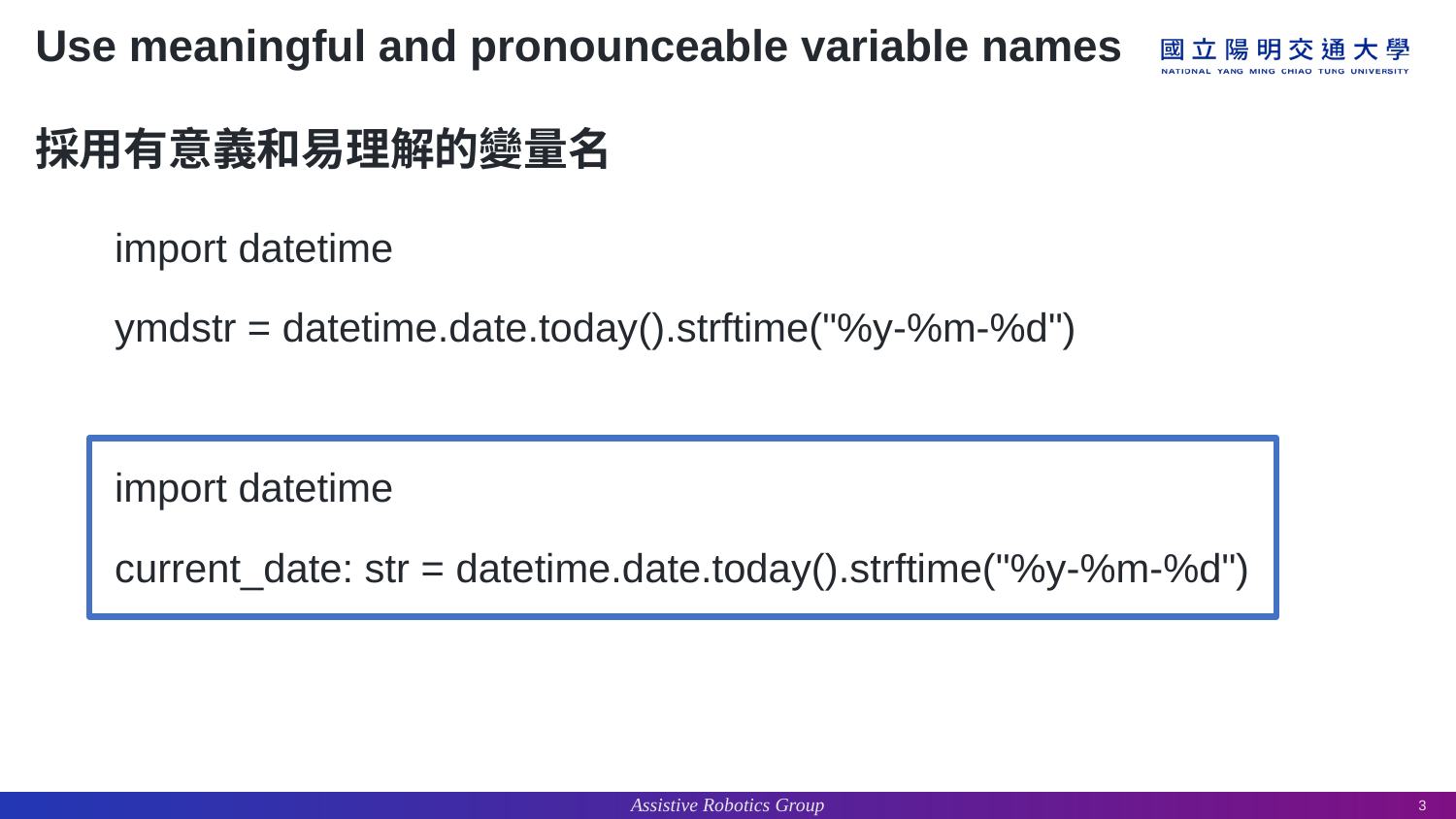

# Use meaningful and pronounceable variable names
採用有意義和易理解的變量名
import datetime
ymdstr = datetime.date.today().strftime("%y-%m-%d")

import datetime
current_date: str = datetime.date.today().strftime("%y-%m-%d")